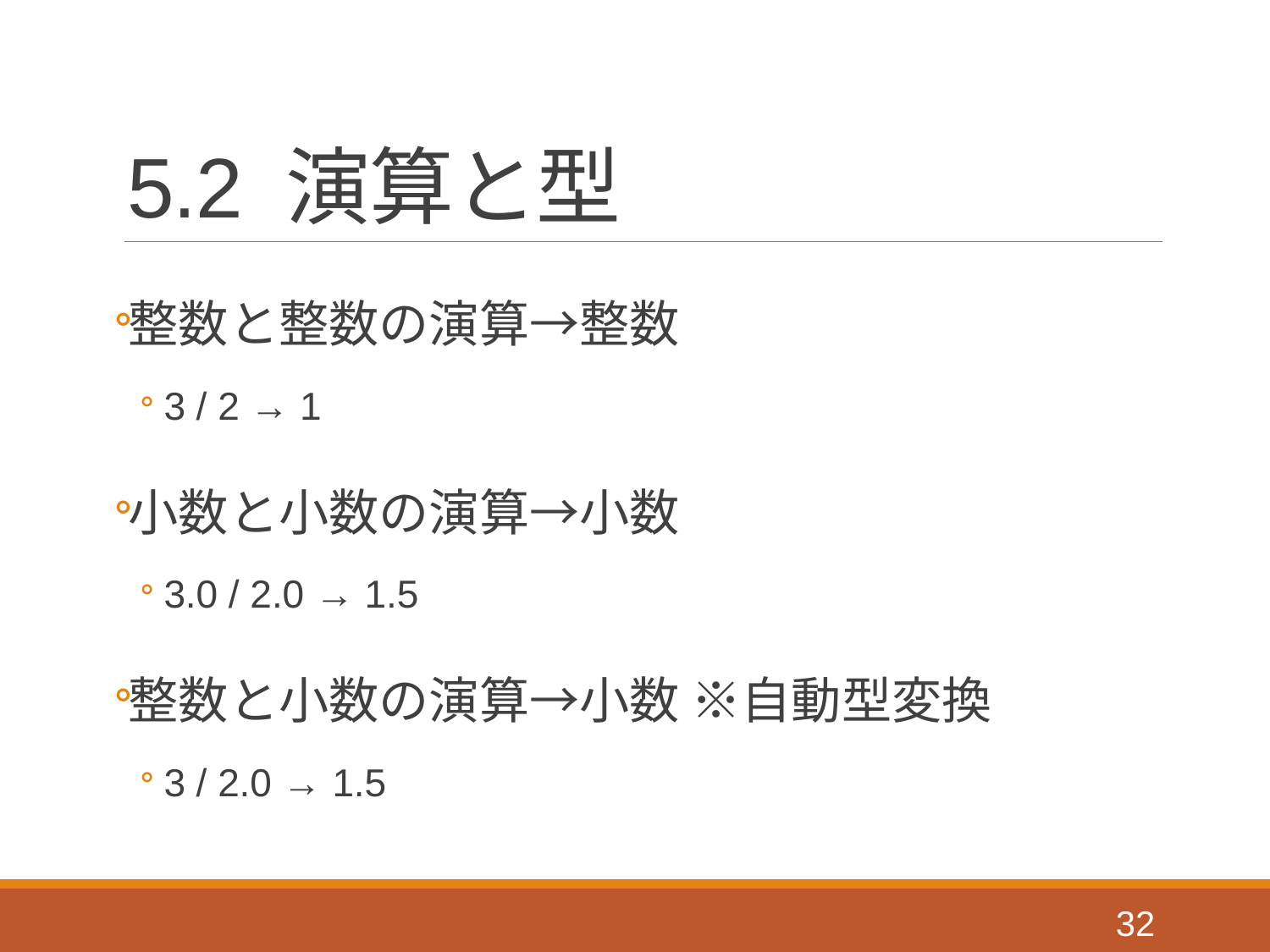

# 5.2 演算と型
整数と整数の演算→整数
3 / 2 → 1
小数と小数の演算→小数
3.0 / 2.0 → 1.5
整数と小数の演算→小数 ※自動型変換
3 / 2.0 → 1.5
32